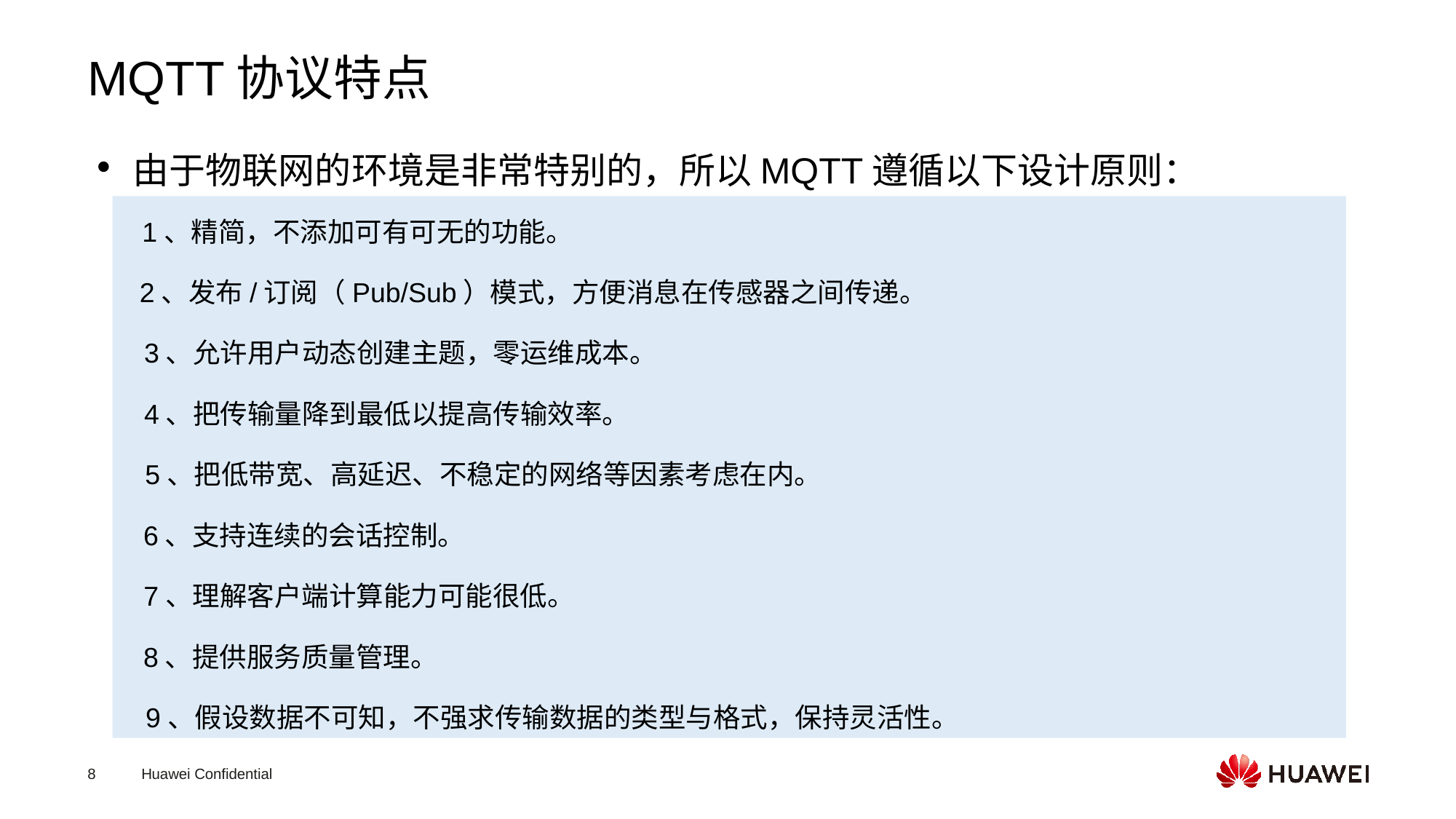

# MQTT协议特点
由于物联网的环境是非常特别的，所以MQTT遵循以下设计原则：

1、精简，不添加可有可无的功能。
2、发布/订阅（Pub/Sub）模式，方便消息在传感器之间传递。
3、允许用户动态创建主题，零运维成本。
4、把传输量降到最低以提高传输效率。
5、把低带宽、高延迟、不稳定的网络等因素考虑在内。
6、支持连续的会话控制。
7、理解客户端计算能力可能很低。
8、提供服务质量管理。
9、假设数据不可知，不强求传输数据的类型与格式，保持灵活性。